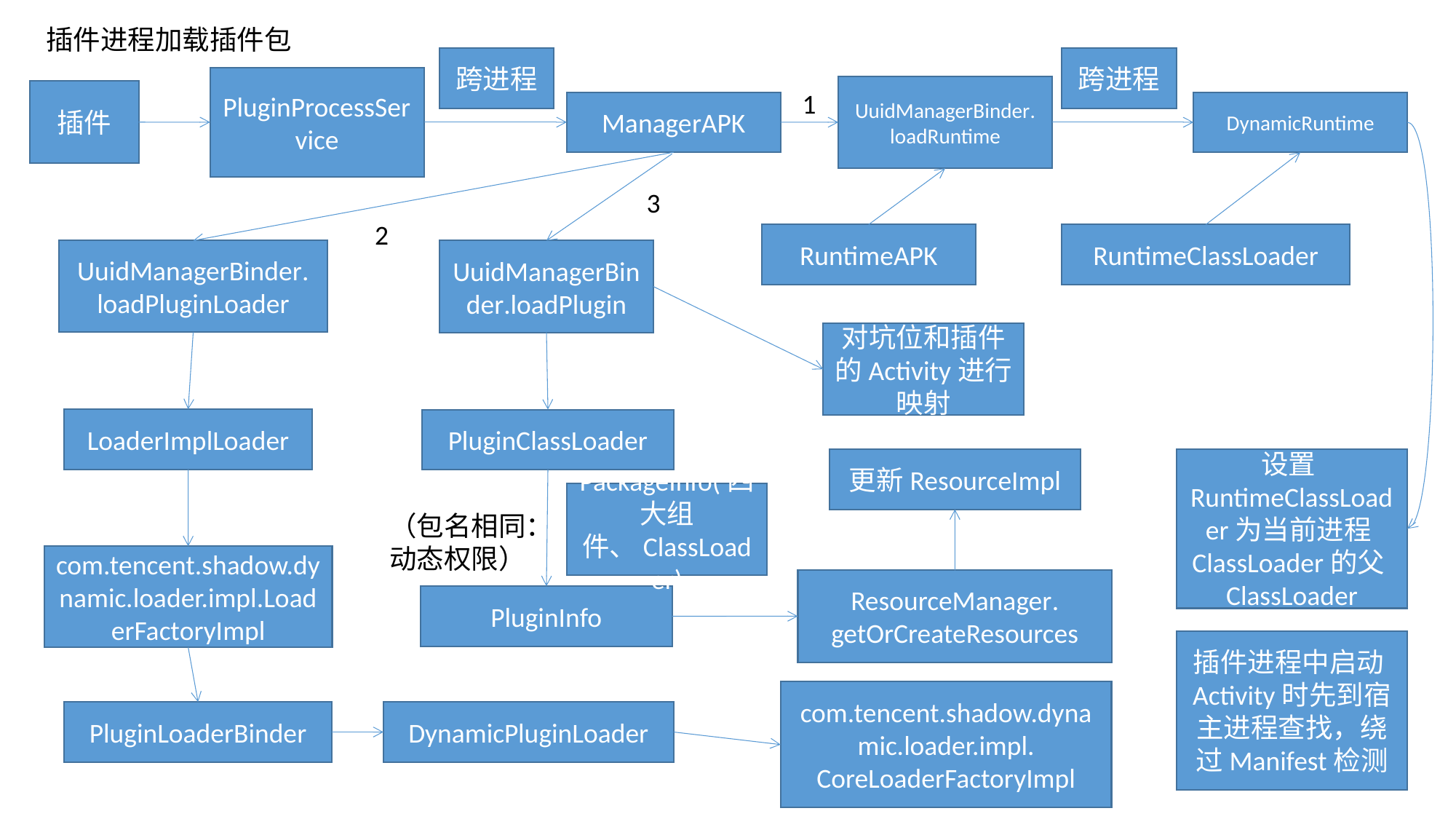

插件进程加载插件包
跨进程
跨进程
PluginProcessService
UuidManagerBinder.
loadRuntime
插件
1
ManagerAPK
DynamicRuntime
3
2
RuntimeAPK
RuntimeClassLoader
UuidManagerBinder.
loadPluginLoader
UuidManagerBinder.loadPlugin
对坑位和插件的Activity进行映射
LoaderImplLoader
PluginClassLoader
更新ResourceImpl
设置RuntimeClassLoader为当前进程ClassLoader的父ClassLoader
PackageInfo(四大组件、ClassLoader)
（包名相同：
动态权限）
com.tencent.shadow.dynamic.loader.impl.LoaderFactoryImpl
ResourceManager.
getOrCreateResources
PluginInfo
插件进程中启动Activity时先到宿主进程查找，绕过Manifest检测
com.tencent.shadow.dynamic.loader.impl.
CoreLoaderFactoryImpl
PluginLoaderBinder
DynamicPluginLoader